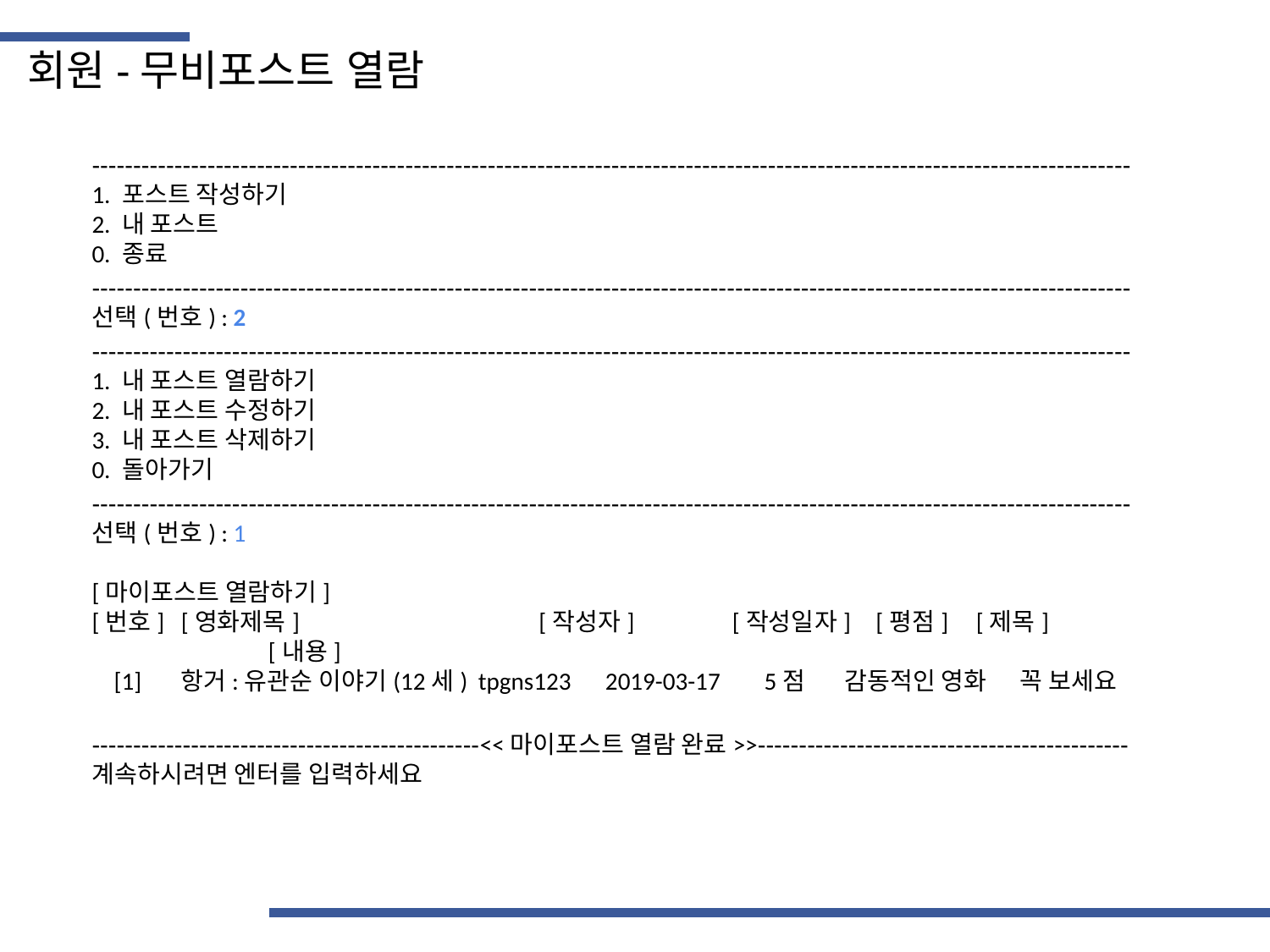

회원-무비포스트 열람
------------------------------------------------------------------------------------------------------------------------------
1. 포스트 작성하기
2. 내 포스트
0. 종료
------------------------------------------------------------------------------------------------------------------------------
선택(번호) : 2
------------------------------------------------------------------------------------------------------------------------------
1. 내 포스트 열람하기
2. 내 포스트 수정하기
3. 내 포스트 삭제하기
0. 돌아가기
------------------------------------------------------------------------------------------------------------------------------
선택(번호) : 1

[마이포스트 열람하기]
[번호]   [영화제목]		            [작성자]	 [작성일자]	    [평점]     [제목]		         [내용]
    [1]      항거:유관순 이야기(12세)	 tpgns123  	 2019-03-17        5점       감동적인 영화      꼭 보세요
-----------------------------------------------<<마이포스트 열람 완료>>---------------------------------------------
계속하시려면 엔터를 입력하세요